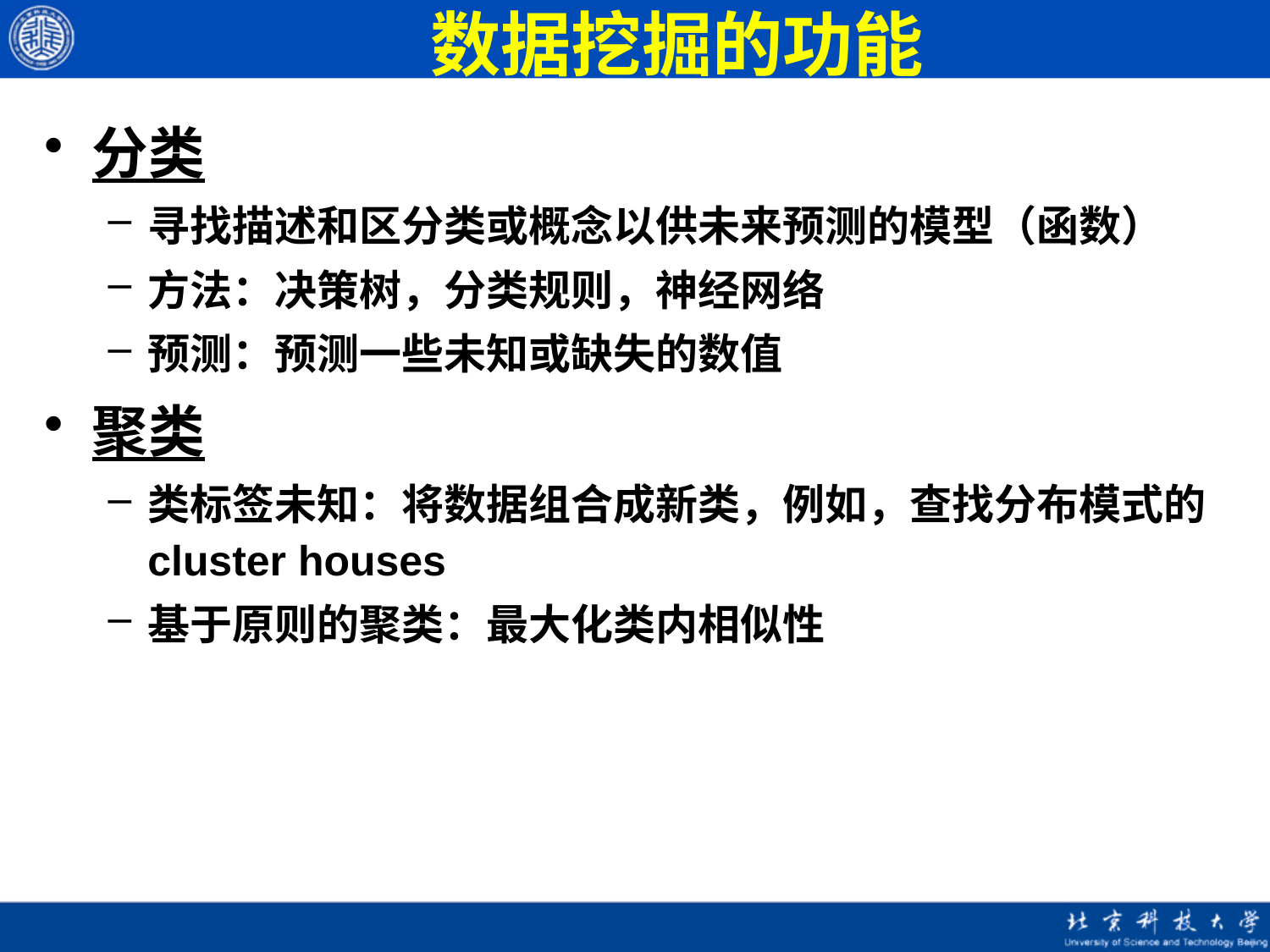

# 数据挖掘的功能
分类
寻找描述和区分类或概念以供未来预测的模型（函数）
方法：决策树，分类规则，神经网络
预测：预测一些未知或缺失的数值
聚类
类标签未知：将数据组合成新类，例如，查找分布模式的 cluster houses
基于原则的聚类：最大化类内相似性